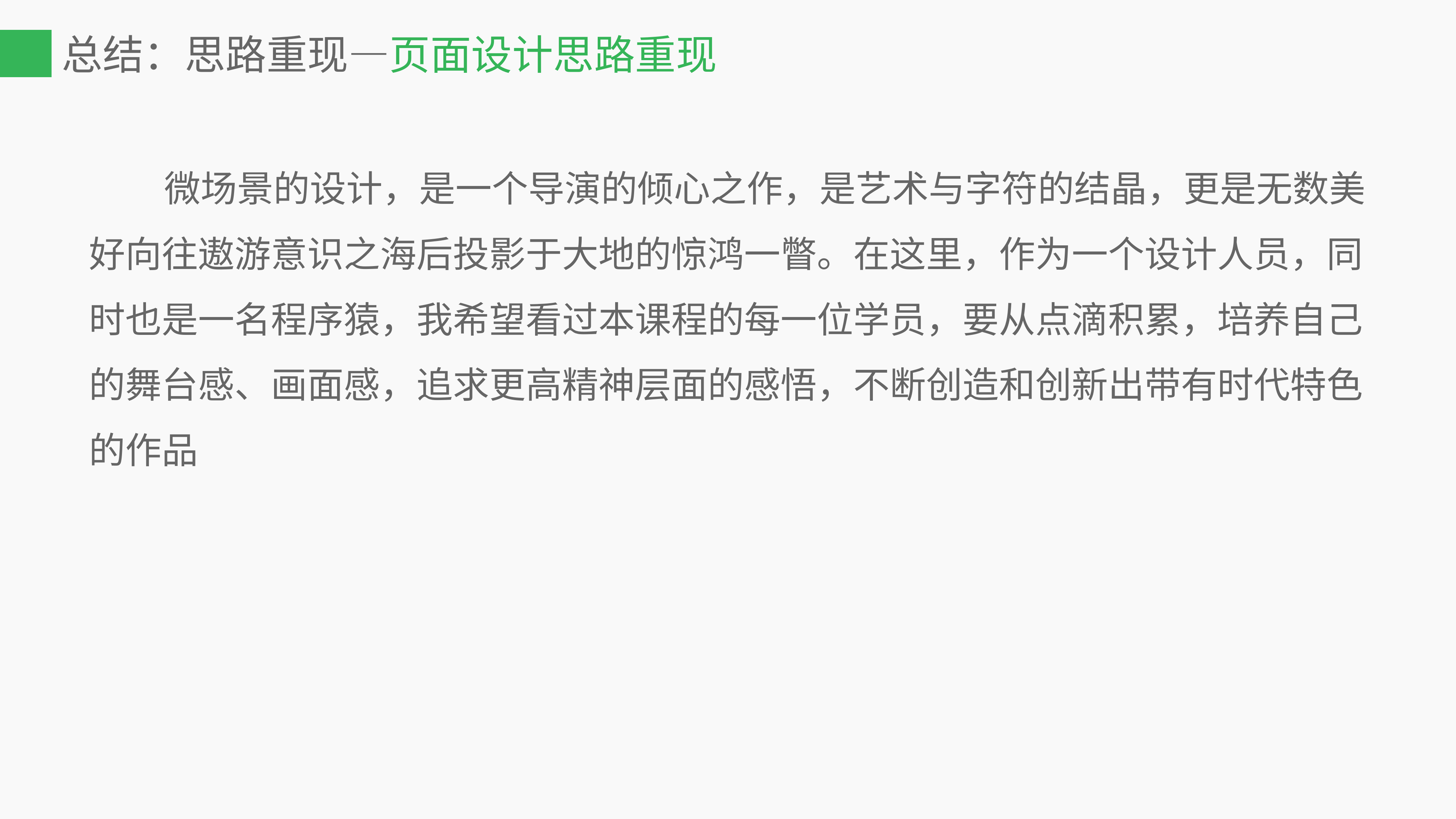

# 总结：思路重现—页面设计思路重现
微场景的设计，是一个导演的倾心之作，是艺术与字符的结晶，更是无数美好向往遨游意识之海后投影于大地的惊鸿一瞥。在这里，作为一个设计人员，同时也是一名程序猿，我希望看过本课程的每一位学员，要从点滴积累，培养自己的舞台感、画面感，追求更高精神层面的感悟，不断创造和创新出带有时代特色的作品